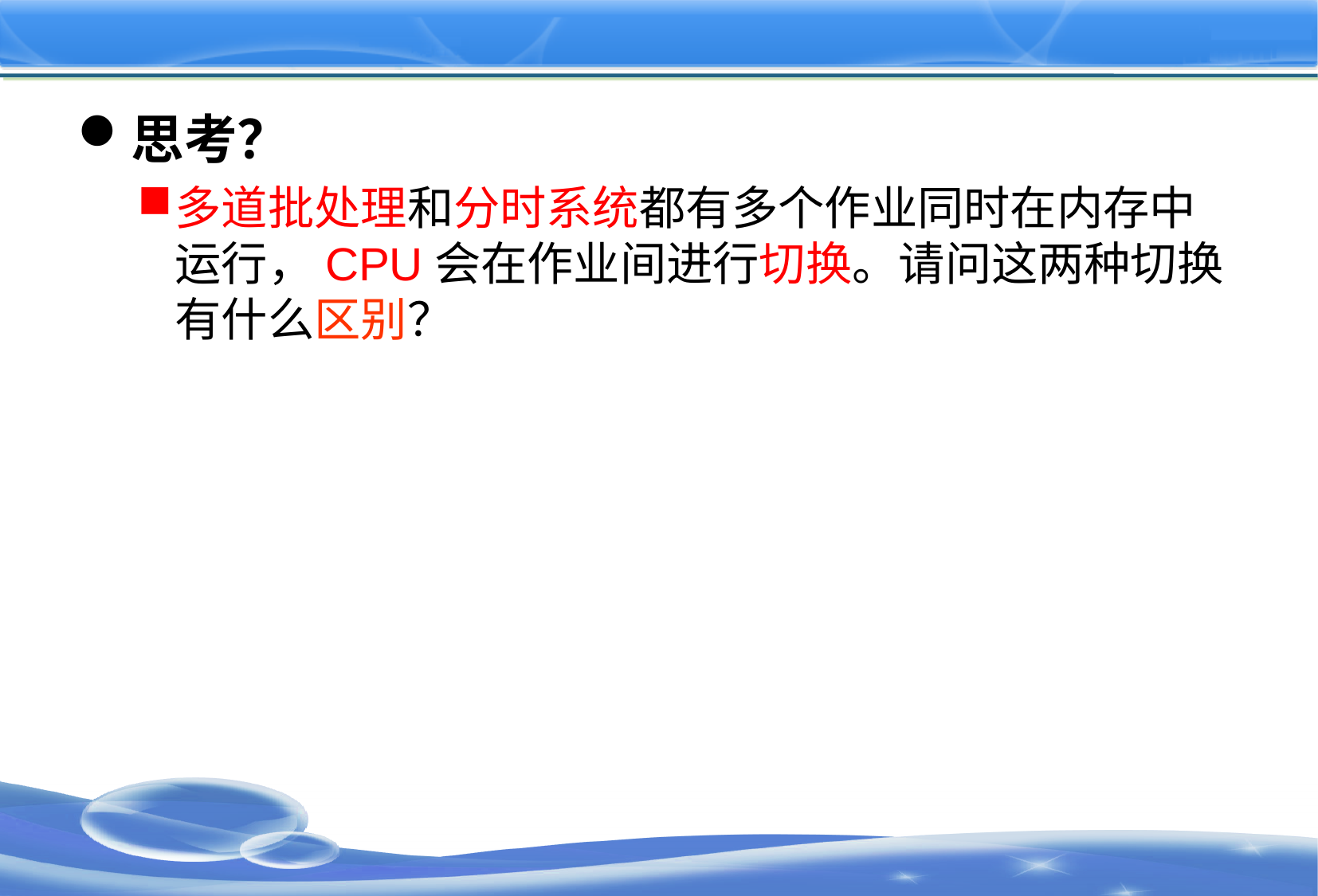

#
思考？
多道批处理和分时系统都有多个作业同时在内存中运行，CPU会在作业间进行切换。请问这两种切换有什么区别？